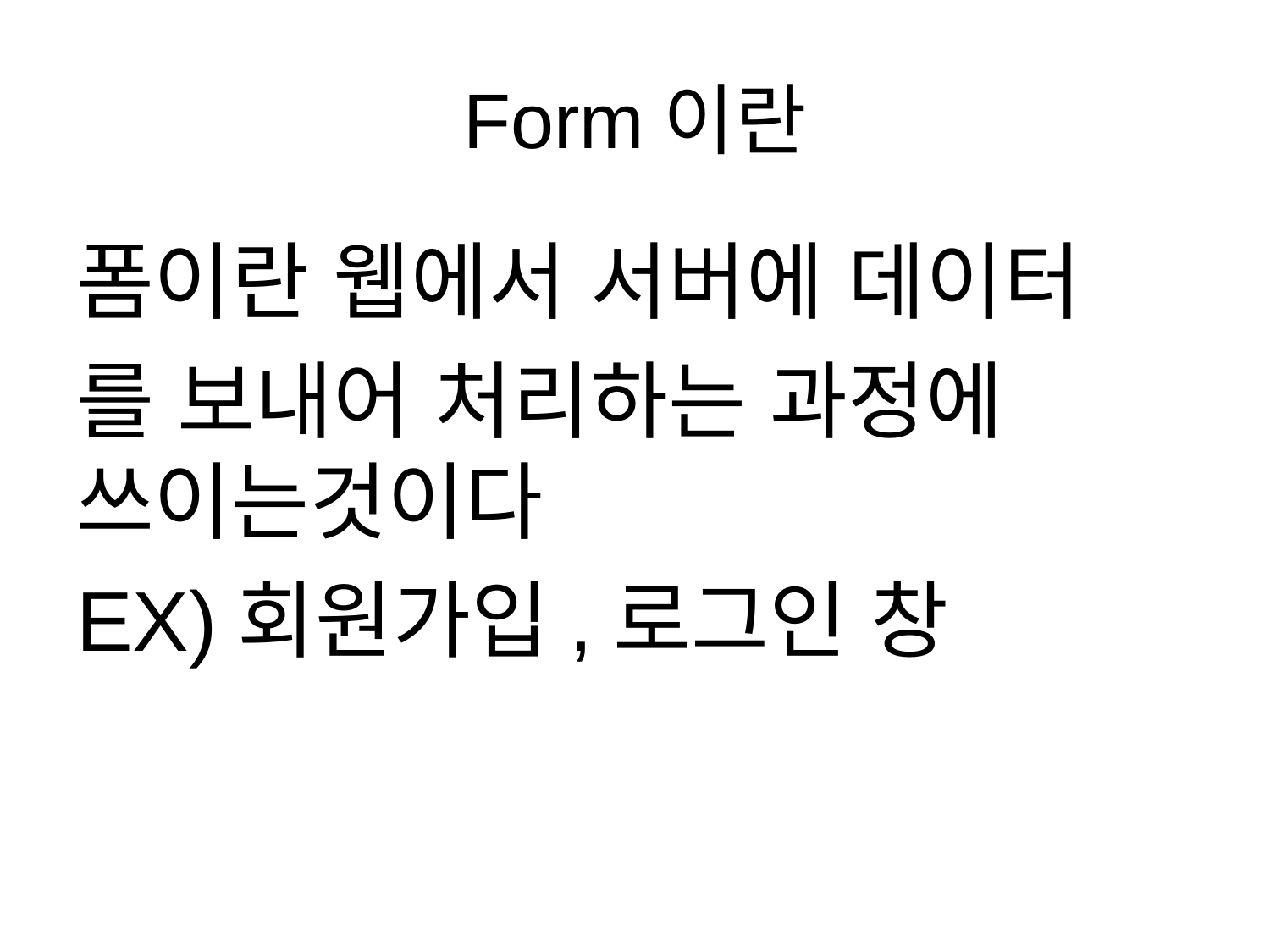

# Form이란
폼이란 웹에서 서버에 데이터
를 보내어 처리하는 과정에 쓰이는것이다
EX)회원가입,로그인 창